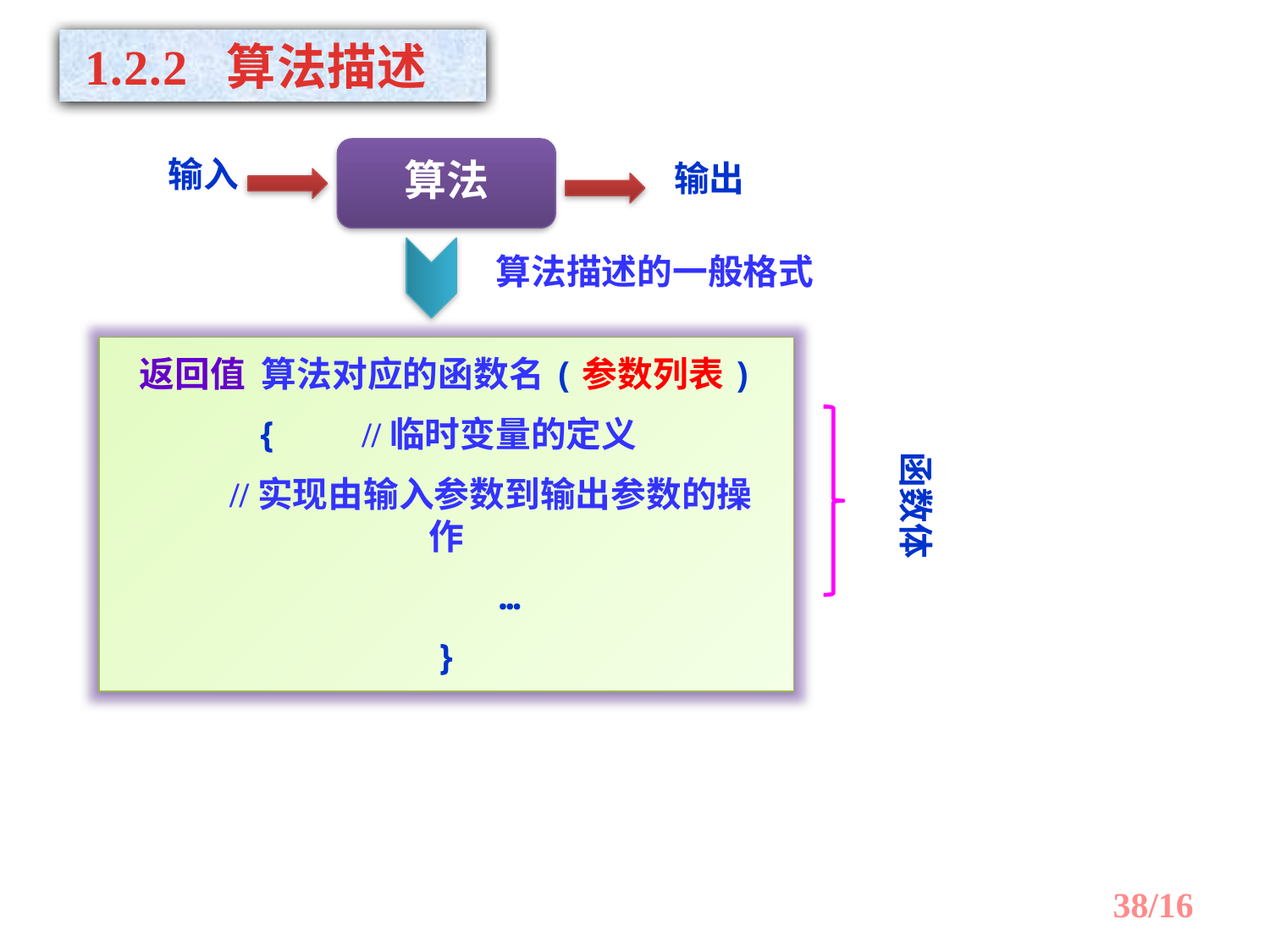

1.2.2  算法描述
算法
输入
输出

算法描述的一般格式

返回值  算法对应的函数名(参数列表)
{    //临时变量的定义
          //实现由输入参数到输出参数的操作
	…
}

函数体
38/16